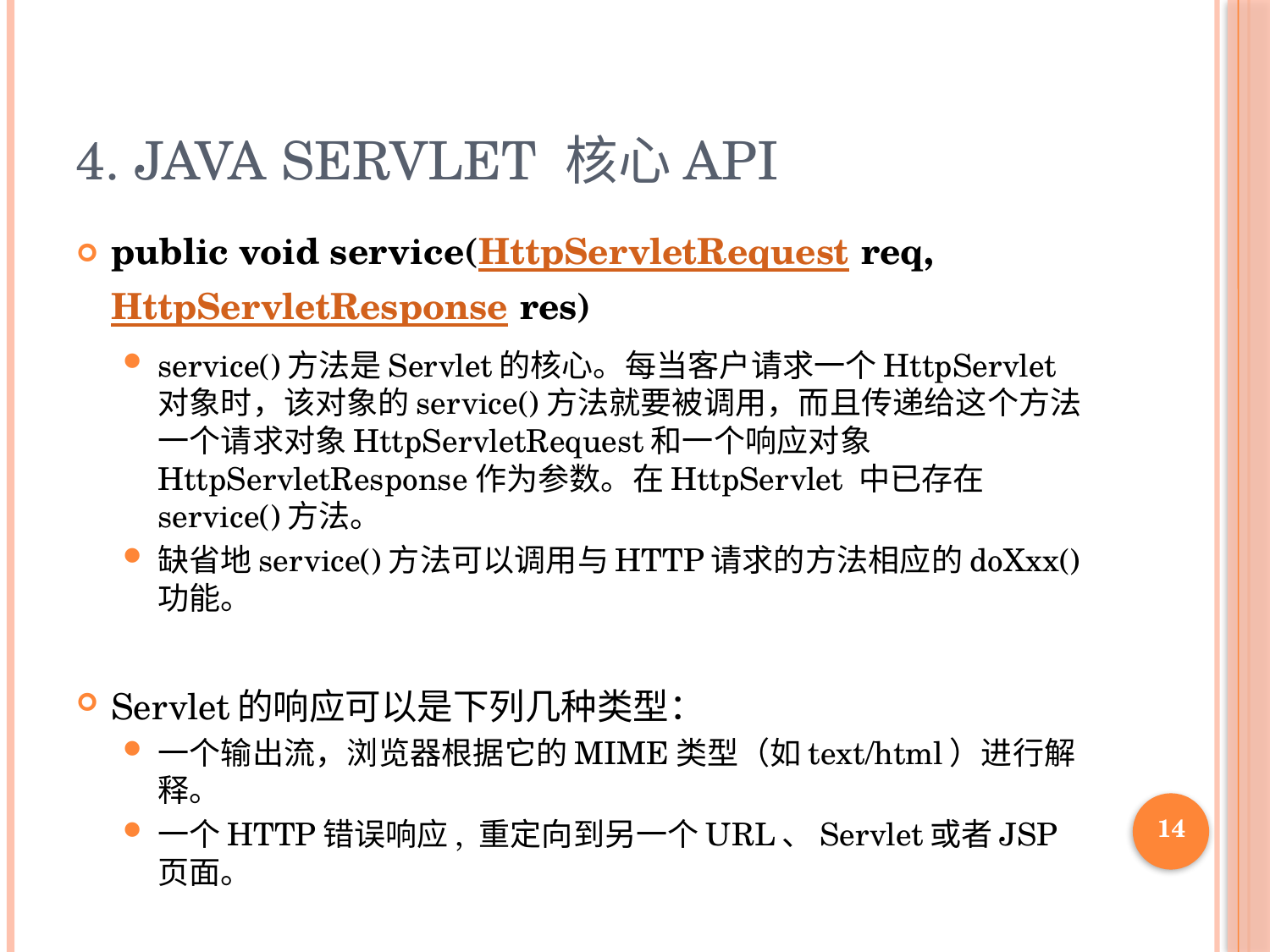

# 4. Java Servlet 核心API
public void service(HttpServletRequest req,HttpServletResponse res)
service()方法是Servlet的核心。每当客户请求一个HttpServlet对象时，该对象的service()方法就要被调用，而且传递给这个方法一个请求对象HttpServletRequest和一个响应对象HttpServletResponse作为参数。在HttpServlet 中已存在service()方法。
缺省地service()方法可以调用与HTTP请求的方法相应的doXxx()功能。

Servlet的响应可以是下列几种类型：
一个输出流，浏览器根据它的MIME类型（如text/html）进行解释。
一个HTTP错误响应, 重定向到另一个URL、Servlet或者JSP页面。

14